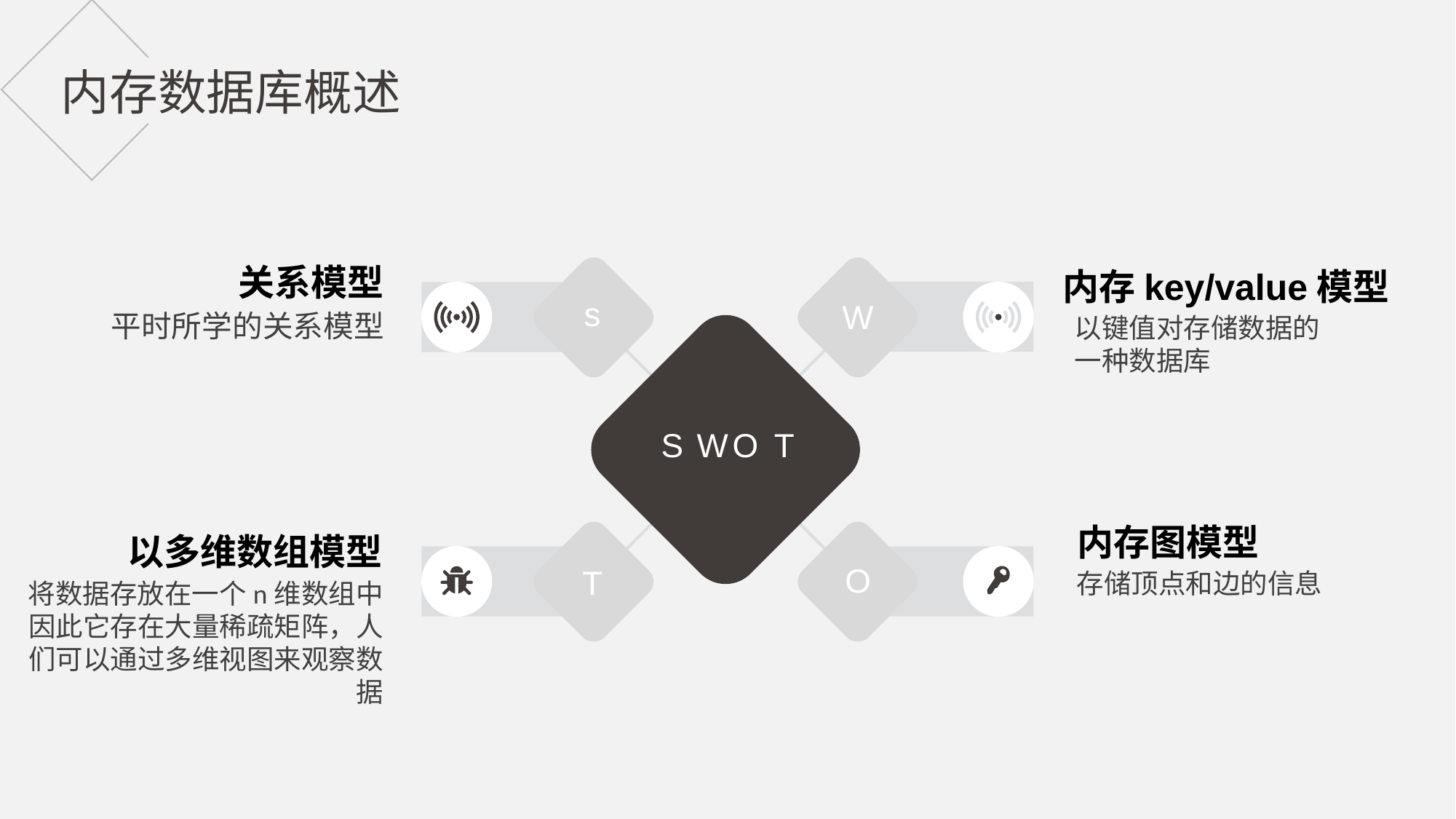

内存数据库概述

关系模型

内存key/value模型

s
W

O
T

平时所学的关系模型
以键值对存储数据的一种数据库

S
W
O
T
内存图模型

以多维数组模型

存储顶点和边的信息
将数据存放在一个n维数组中因此它存在大量稀疏矩阵，人们可以通过多维视图来观察数据